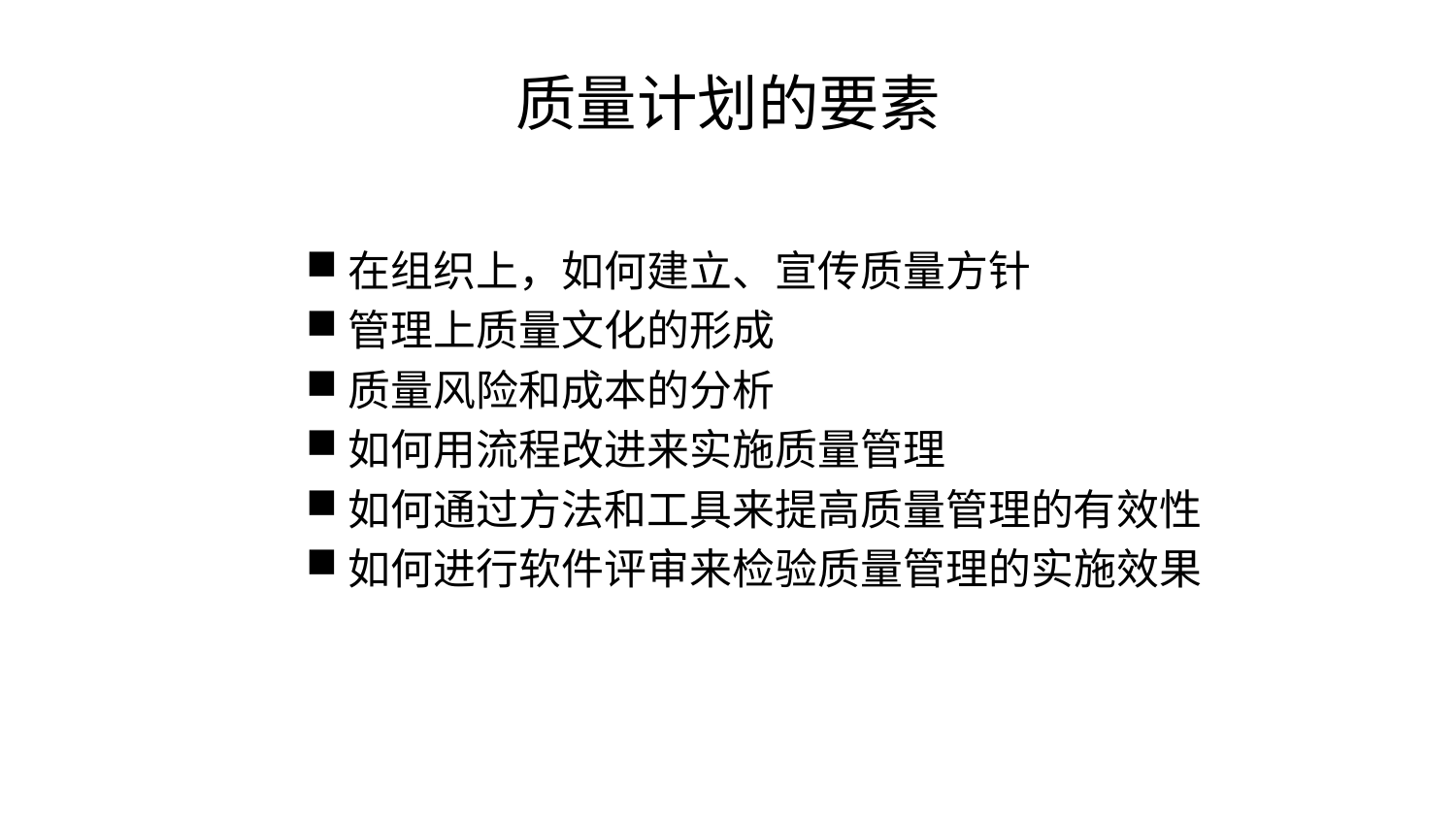

# 质量计划的要素
在组织上，如何建立、宣传质量方针
管理上质量文化的形成
质量风险和成本的分析
如何用流程改进来实施质量管理
如何通过方法和工具来提高质量管理的有效性
如何进行软件评审来检验质量管理的实施效果